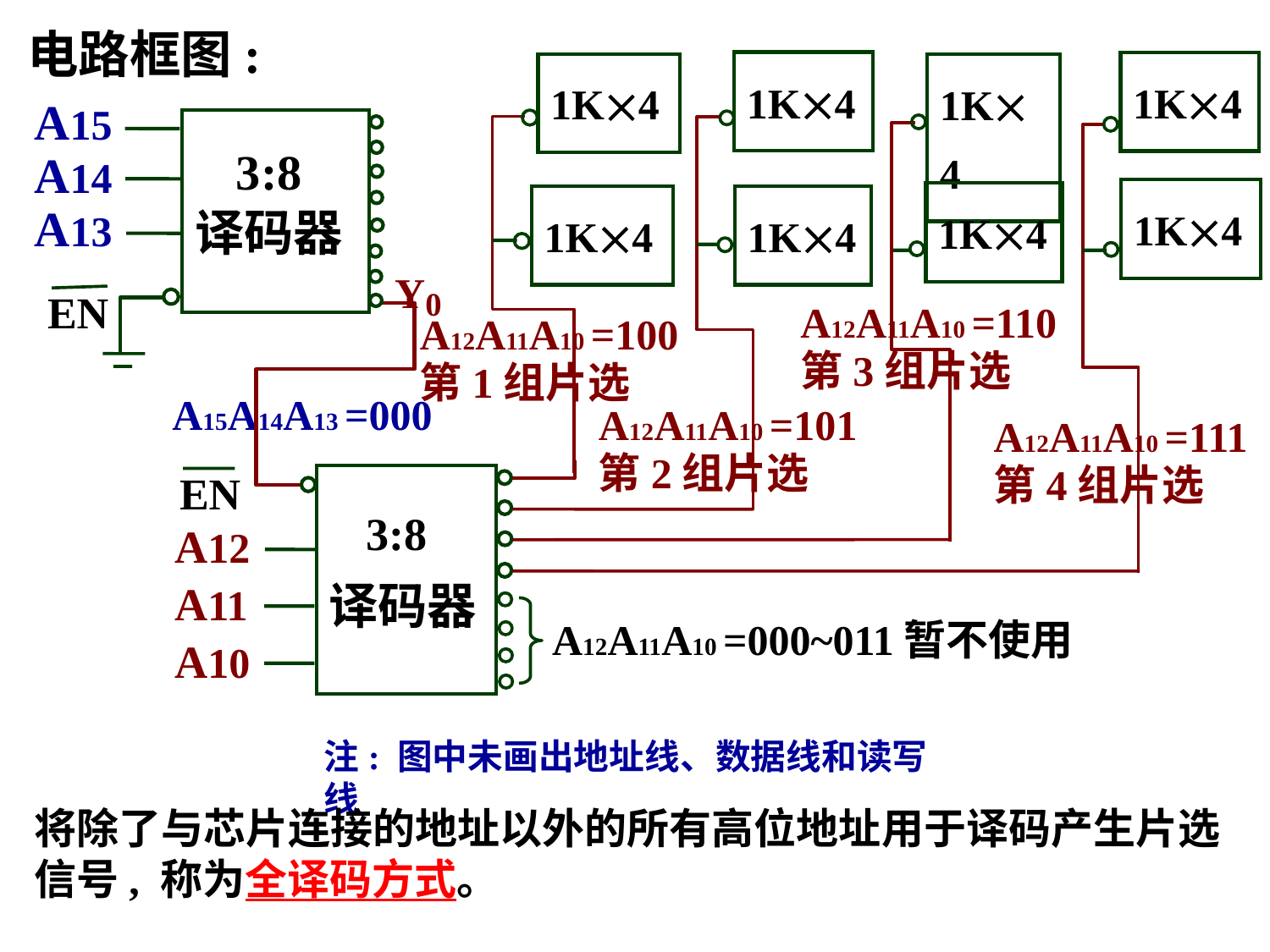

电路框图:
1K×4

1K×4

1K×4

1K×4

1K×4

1K×4

1K×4

1K×4

A15 A14  A13
   3:8
译码器

EN

Y0
A12A11A10 =110第3组片选

A12A11A10 =100第1组片选
A15A14A13 =000
A12A11A10 =101第2组片选
A12A11A10 =111第4组片选
EN

   3:8
译码器

A12 A11  A10

A12A11A10 =000~011暂不使用
注: 图中未画出地址线、数据线和读写线
将除了与芯片连接的地址以外的所有高位地址用于译码产生片选信号, 称为全译码方式。